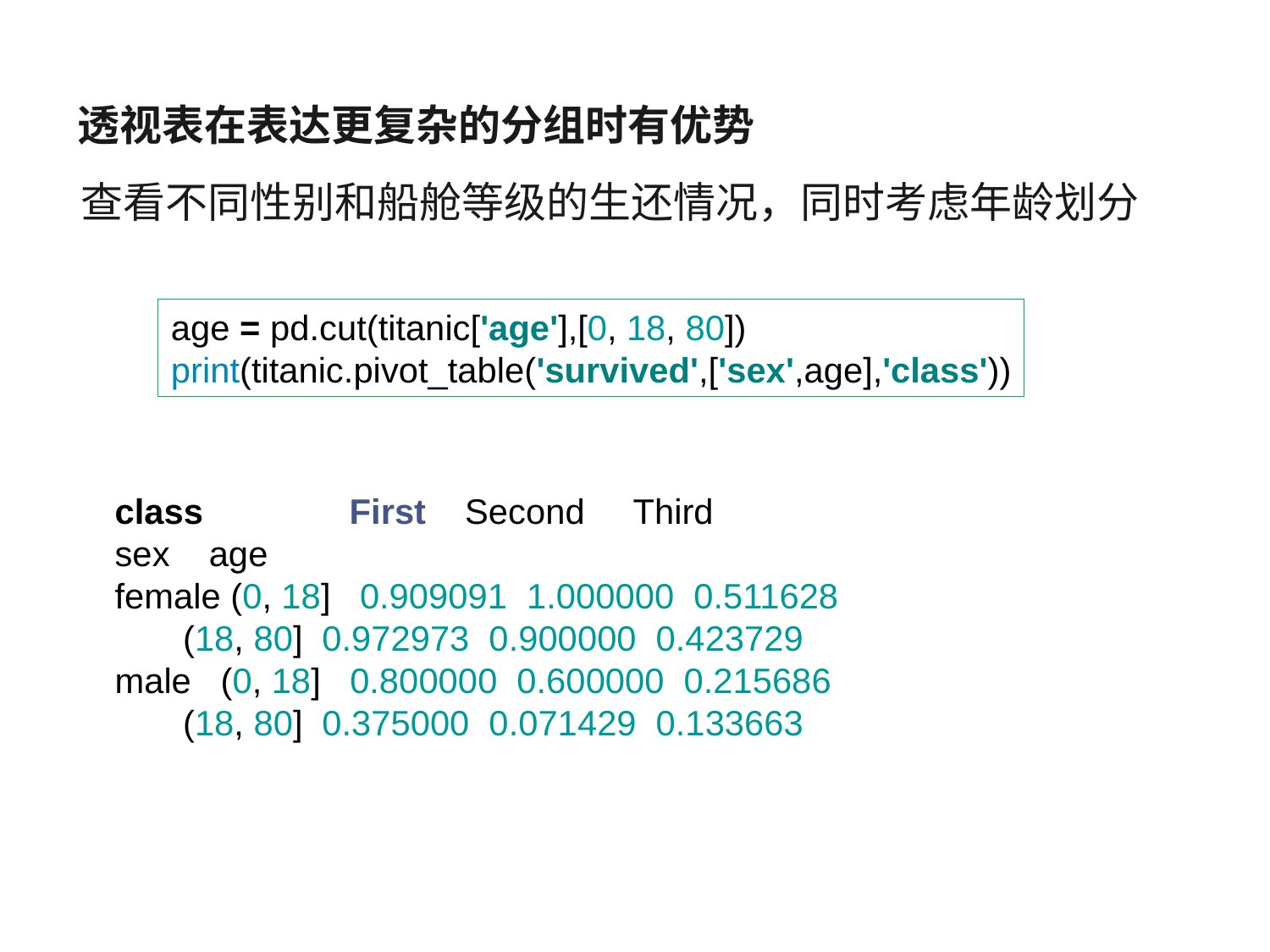

透视表在表达更复杂的分组时有优势
查看不同性别和船舱等级的生还情况，同时考虑年龄划分
age = pd.cut(titanic['age'],[0, 18, 80])
print(titanic.pivot_table('survived',['sex',age],'class'))
class               First    Second     Third
sex    age
female (0, 18]   0.909091  1.000000  0.511628
       (18, 80]  0.972973  0.900000  0.423729
male   (0, 18]   0.800000  0.600000  0.215686
       (18, 80]  0.375000  0.071429  0.133663
103